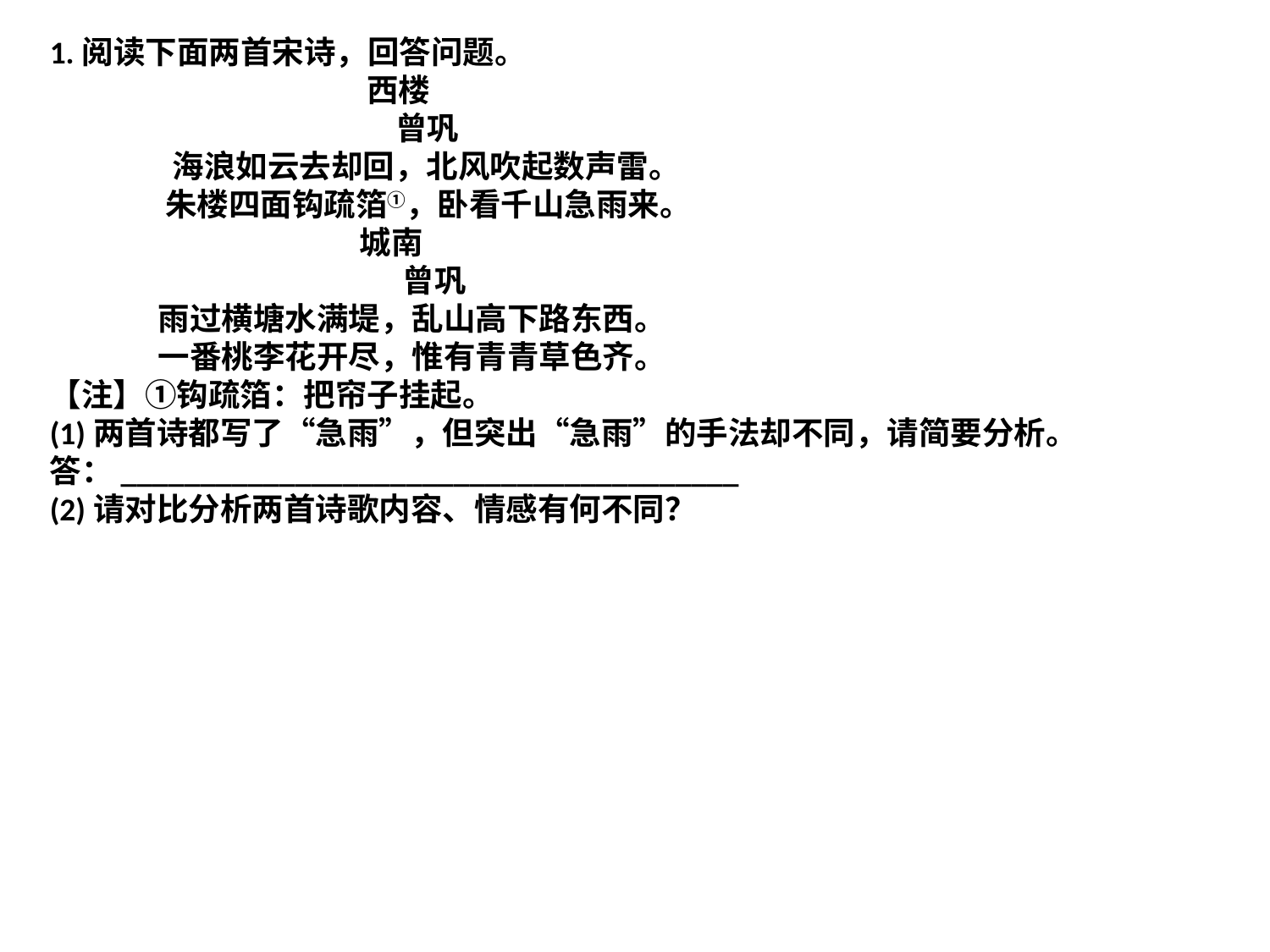

1.阅读下面两首宋诗，回答问题。
                                           西楼
                                               曾巩
                海浪如云去却回，北风吹起数声雷。
               朱楼四面钩疏箔①，卧看千山急雨来。
                                          城南
                                                曾巩
              雨过横塘水满堤，乱山高下路东西。
              一番桃李花开尽，惟有青青草色齐。
【注】①钩疏箔：把帘子挂起。
(1)两首诗都写了“急雨”，但突出“急雨”的手法却不同，请简要分析。
答：_______________________________________
(2)请对比分析两首诗歌内容、情感有何不同？